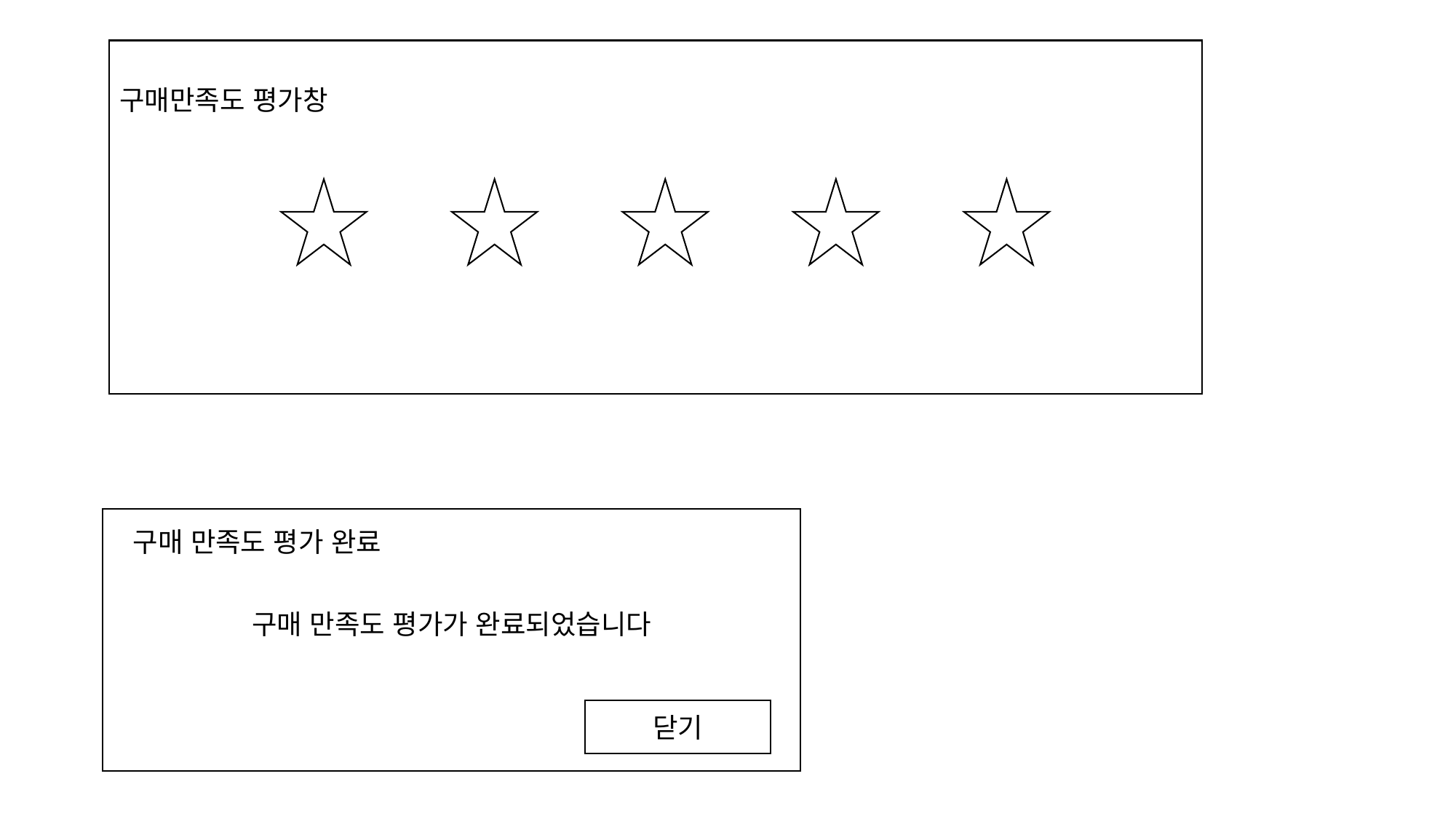

구매만족도 평가창

구매 만족도 평가가 완료되었습니다

구매 만족도 평가 완료
닫기